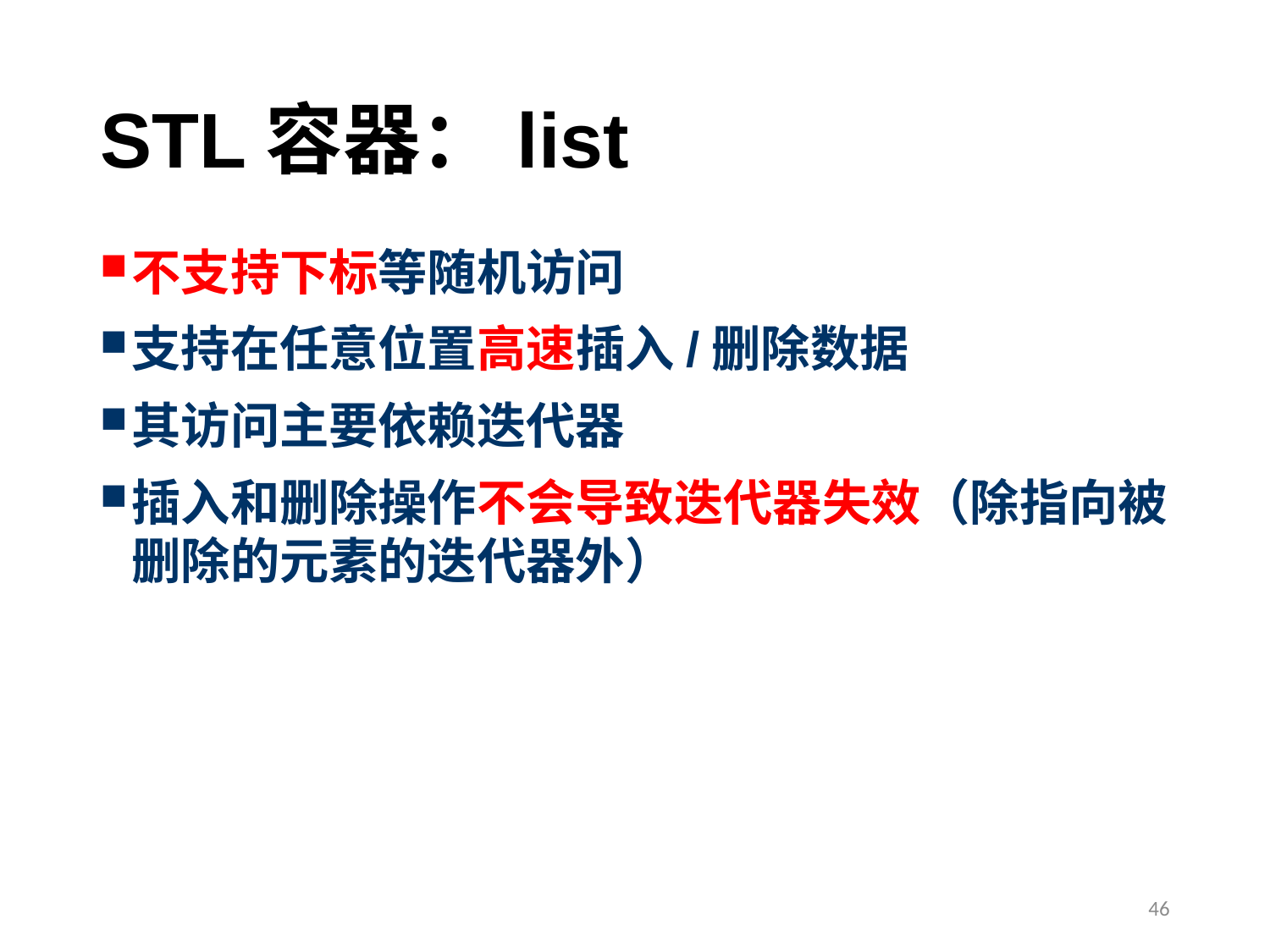

# STL容器：list
不支持下标等随机访问
支持在任意位置高速插入/删除数据
其访问主要依赖迭代器
插入和删除操作不会导致迭代器失效（除指向被删除的元素的迭代器外）
46